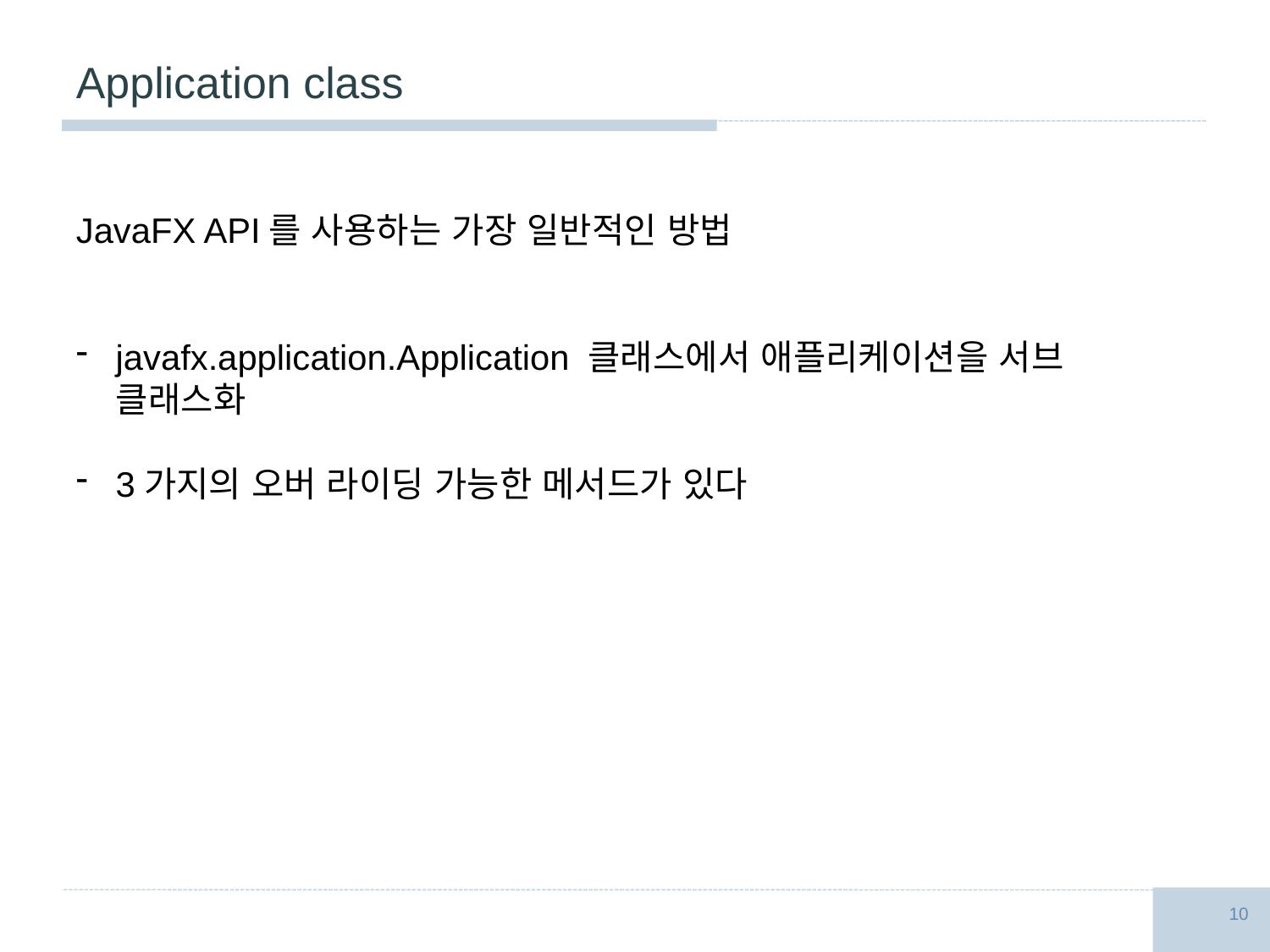

# Application class
JavaFX API를 사용하는 가장 일반적인 방법

javafx.application.Application 클래스에서 애플리케이션을 서브 클래스화

3가지의 오버 라이딩 가능한 메서드가 있다